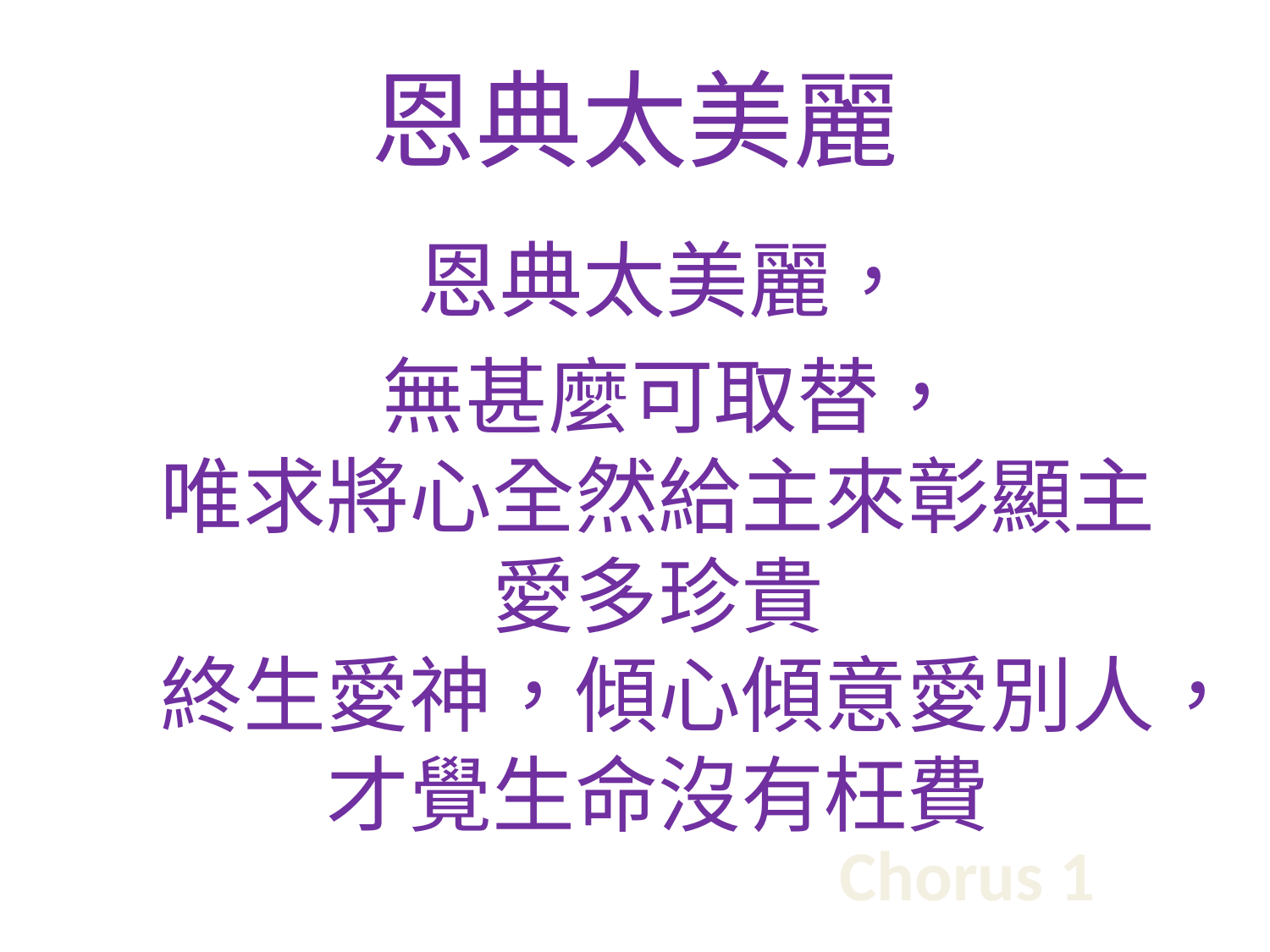

# 恩典太美麗
    恩典太美麗，
   無甚麼可取替，
唯求將心全然給主來彰顯主愛多珍貴
終生愛神，傾心傾意愛別人，才覺生命沒有枉費
Chorus 1